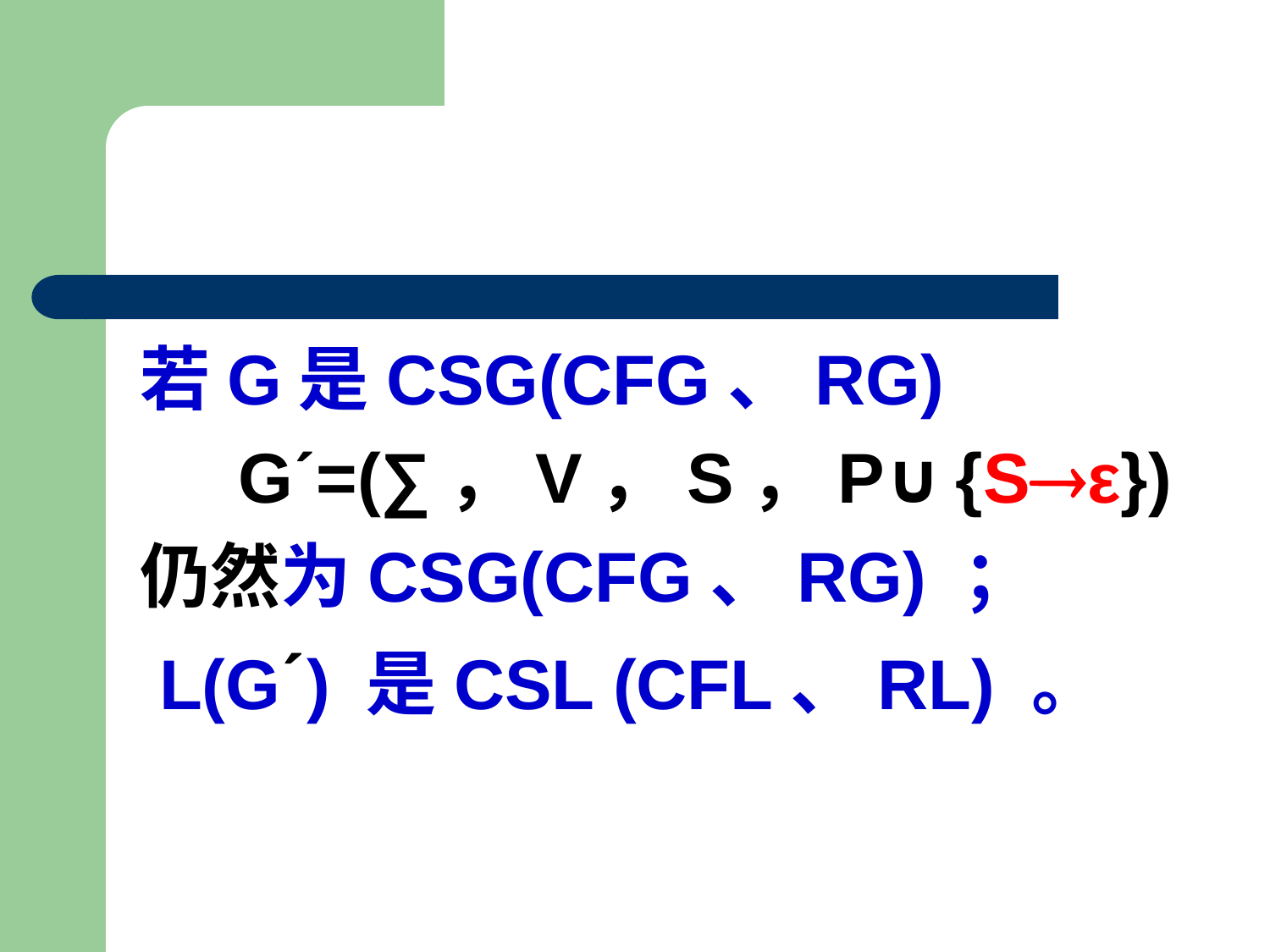

#
若G是CSG(CFG、RG)
     Gˊ=(∑，V，S，P∪{S→ε})
仍然为CSG(CFG、RG) ；
 L(Gˊ) 是CSL (CFL、RL) 。